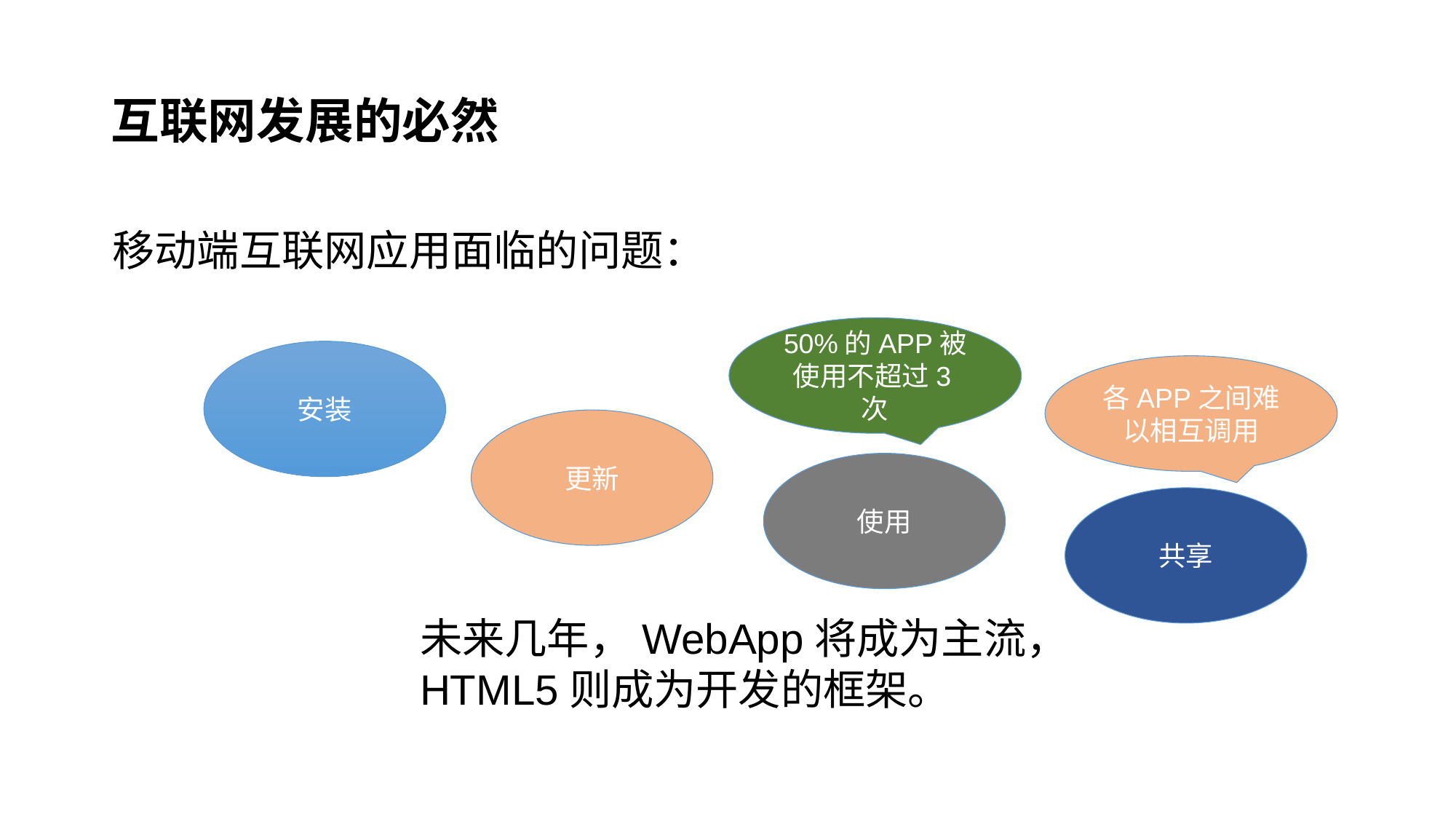

# 互联网发展的必然
移动端互联网应用面临的问题：
50%的APP被使用不超过3次
安装
各APP之间难以相互调用
更新
使用
共享
未来几年，WebApp将成为主流，
HTML5则成为开发的框架。